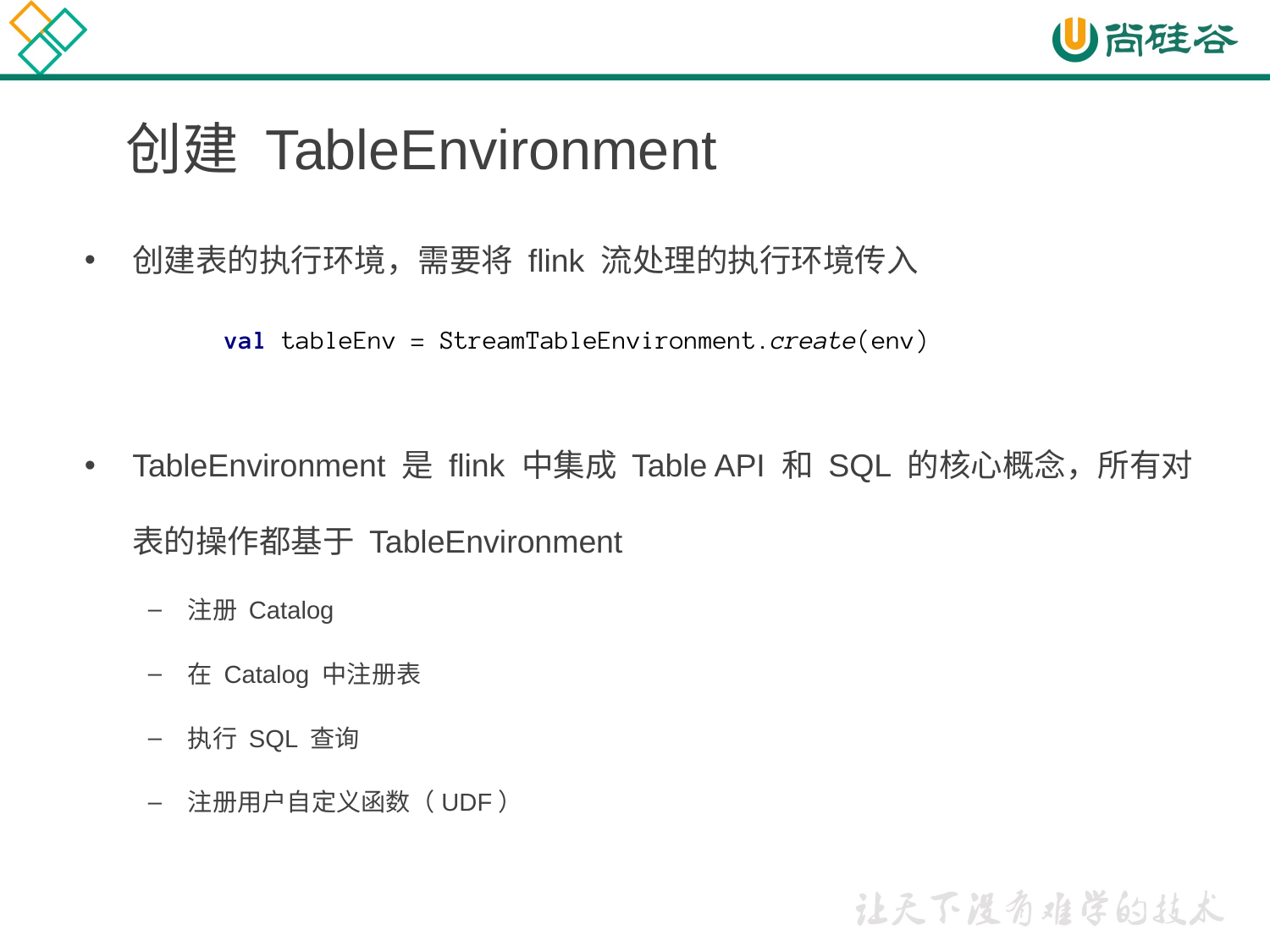

# 创建 TableEnvironment
创建表的执行环境，需要将 flink 流处理的执行环境传入
val tableEnv = StreamTableEnvironment.create(env)
TableEnvironment 是 flink 中集成 Table API 和 SQL 的核心概念，所有对表的操作都基于 TableEnvironment
注册 Catalog
在 Catalog 中注册表
执行 SQL 查询
注册用户自定义函数（UDF）